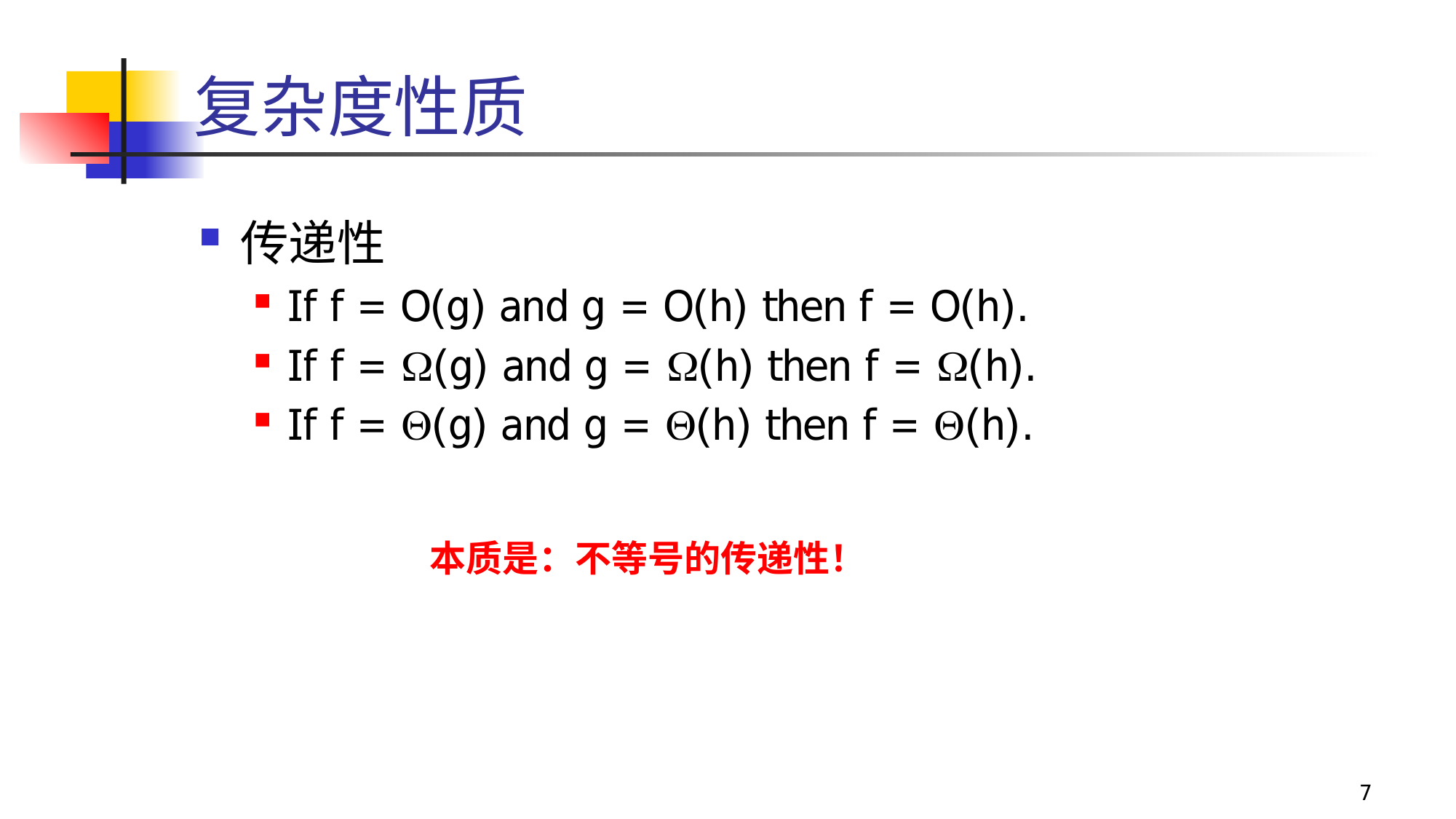

# 复杂度性质
传递性
If f = O(g) and g = O(h) then f = O(h).
If f = Ω(g) and g = Ω(h) then f = Ω(h).
If f = Θ(g) and g = Θ(h) then f = Θ(h).

本质是：不等号的传递性！
7